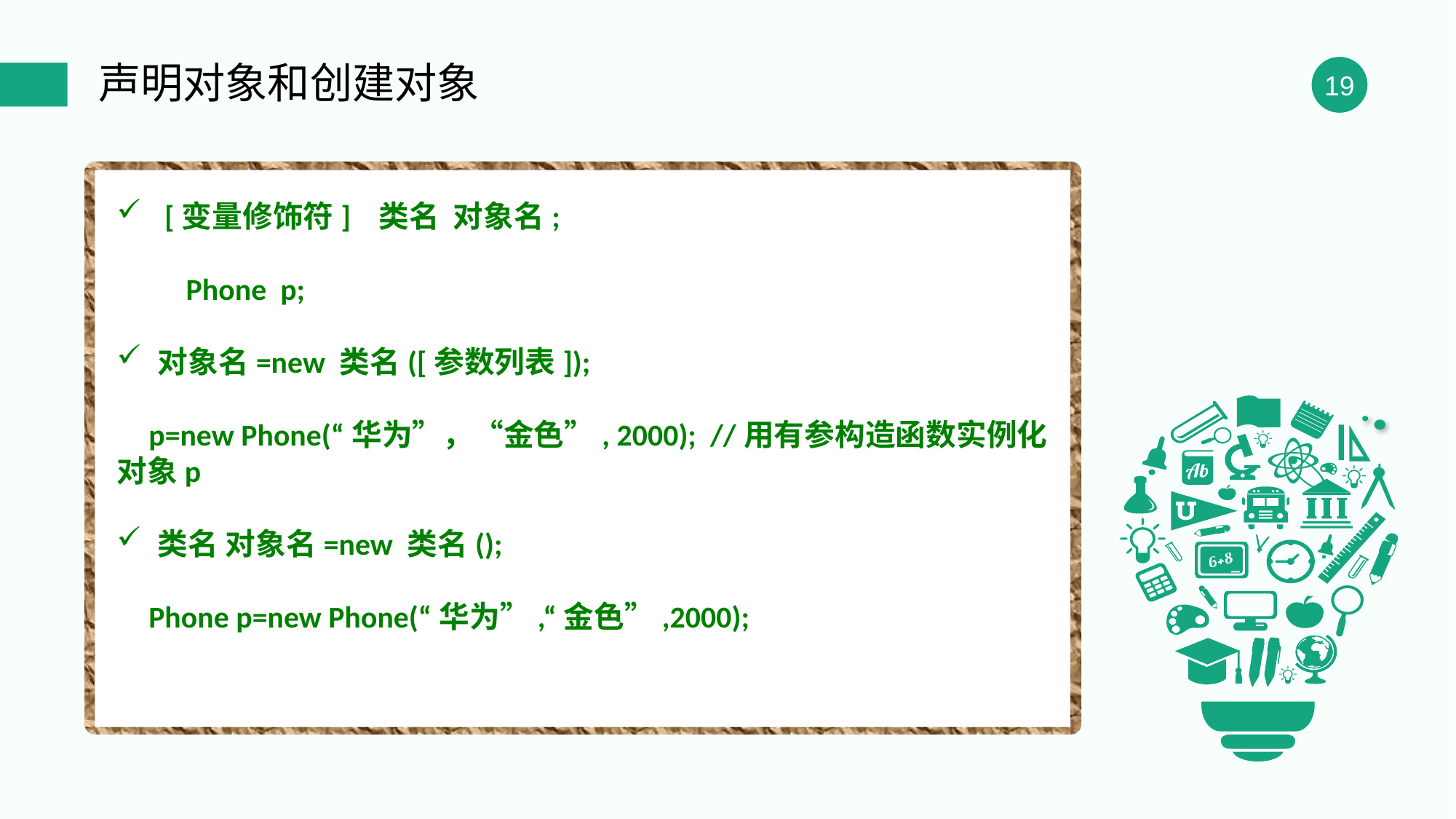

声明对象和创建对象

 [变量修饰符]   类名  对象名;

          Phone  p;

对象名=new 类名([参数列表]);

p=new Phone(“华为”，“金色”, 2000);  //用有参构造函数实例化对象p

类名 对象名=new 类名();

Phone p=new Phone(“华为”,“金色”,2000);